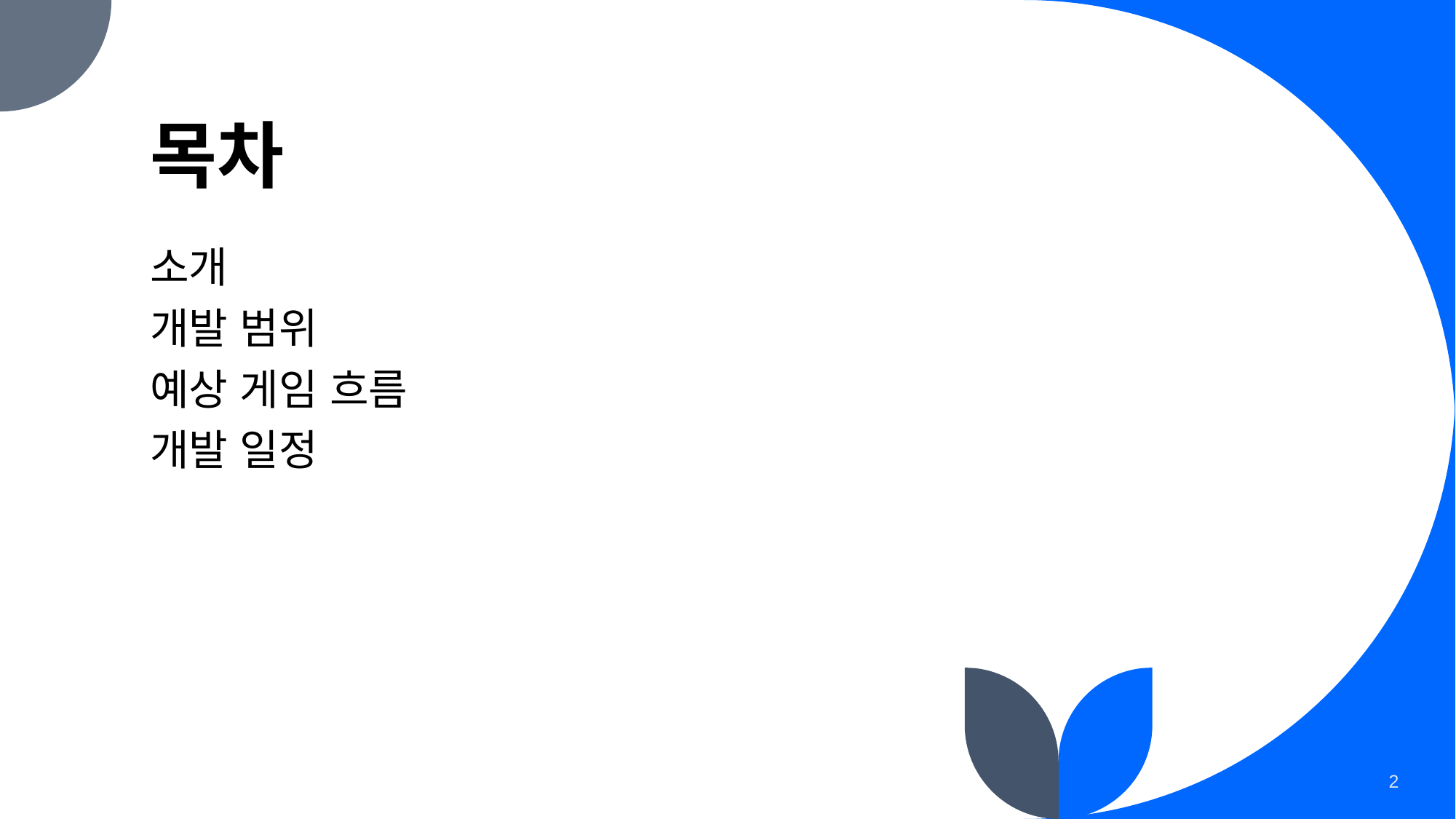

# 목차
소개
개발 범위
예상 게임 흐름
개발 일정

2